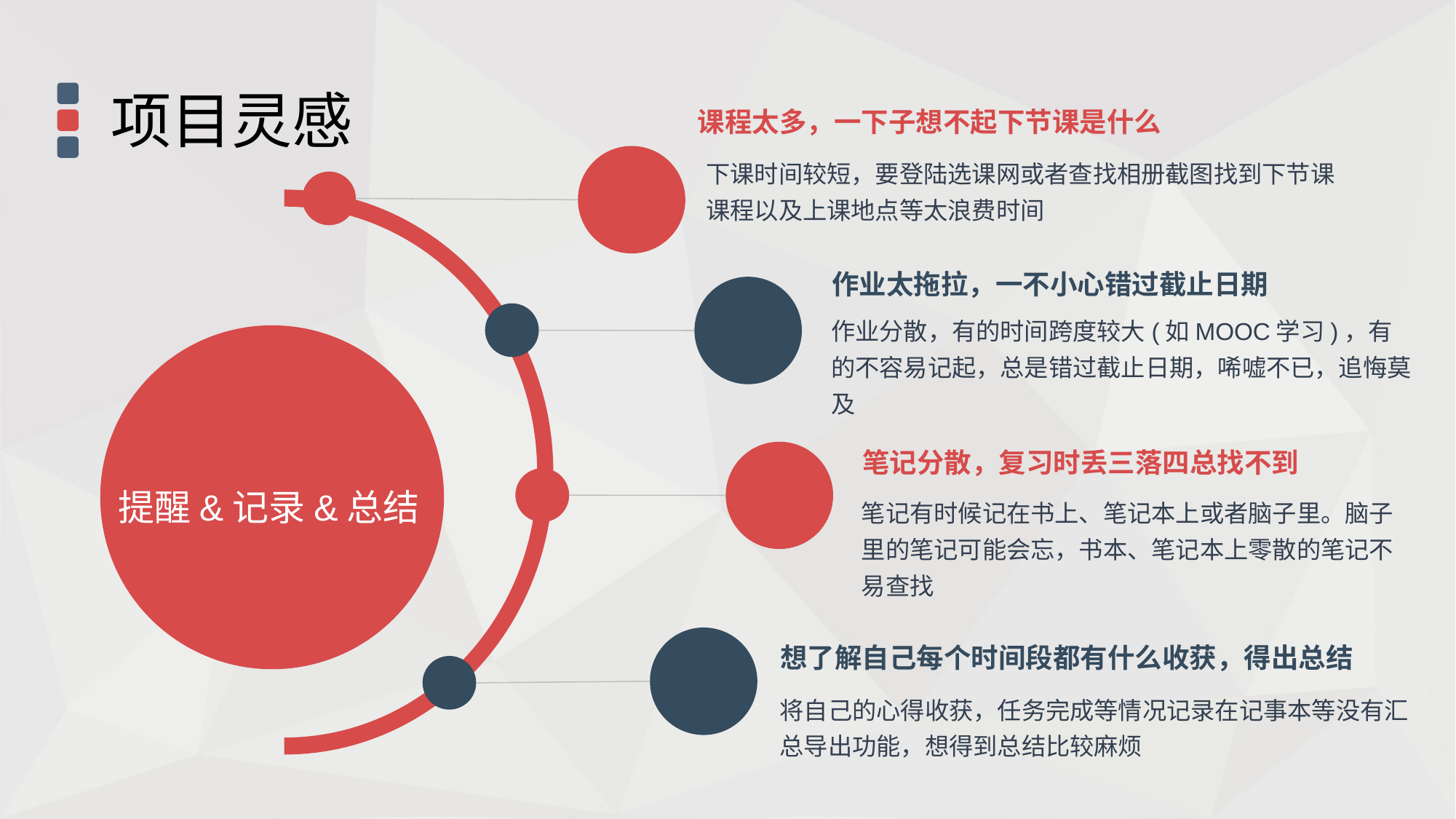

项目灵感
课程太多，一下子想不起下节课是什么
下课时间较短，要登陆选课网或者查找相册截图找到下节课课程以及上课地点等太浪费时间

作业太拖拉，一不小心错过截止日期

作业分散，有的时间跨度较大(如MOOC学习)，有的不容易记起，总是错过截止日期，唏嘘不已，追悔莫及

笔记分散，复习时丢三落四总找不到

提醒&记录&总结
笔记有时候记在书上、笔记本上或者脑子里。脑子里的笔记可能会忘，书本、笔记本上零散的笔记不易查找
想了解自己每个时间段都有什么收获，得出总结

将自己的心得收获，任务完成等情况记录在记事本等没有汇总导出功能，想得到总结比较麻烦